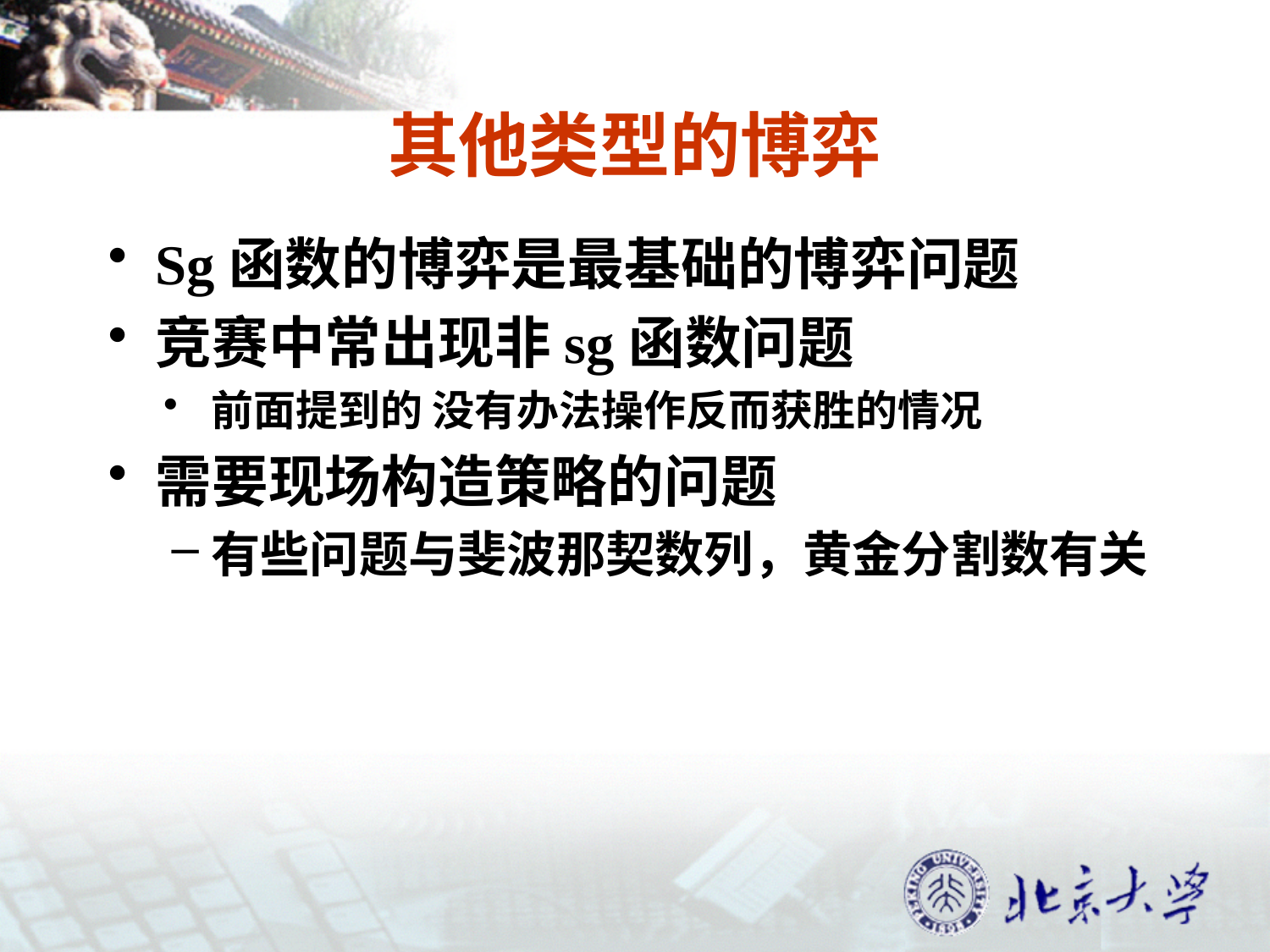

# 其他类型的博弈
Sg函数的博弈是最基础的博弈问题
竞赛中常出现非sg函数问题
前面提到的 没有办法操作反而获胜的情况
需要现场构造策略的问题
有些问题与斐波那契数列，黄金分割数有关